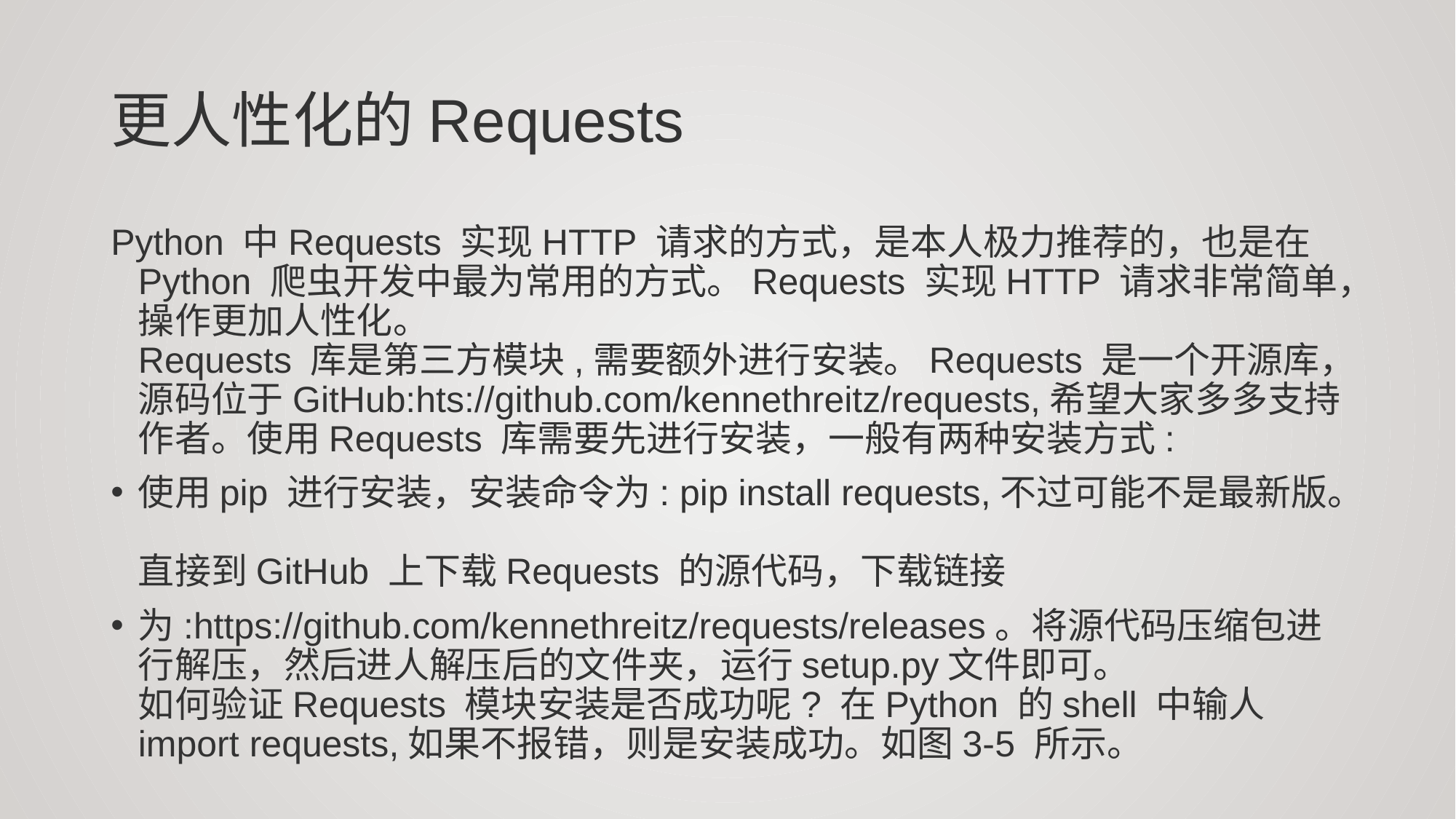

# 更人性化的Requests
Python 中Requests 实现HTTP 请求的方式，是本人极力推荐的，也是在Python 爬虫开发中最为常用的方式。Requests 实现HTTP 请求非常简单，操作更加人性化。
Requests 库是第三方模块,需要额外进行安装。Requests 是一个开源库，源码位于GitHub:hts://github.com/kennethreitz/requests,希望大家多多支持作者。使用Requests 库需要先进行安装，一般有两种安装方式:
使用pip 进行安装，安装命令为: pip install requests,不过可能不是最新版。
直接到GitHub 上下载Requests 的源代码，下载链接
为:https://github.com/kennethreitz/requests/releases。将源代码压缩包进行解压，然后进人解压后的文件夹，运行setup.py文件即可。
如何验证Requests 模块安装是否成功呢? 在Python 的shell 中输人import requests,如果不报错，则是安装成功。如图3-5 所示。